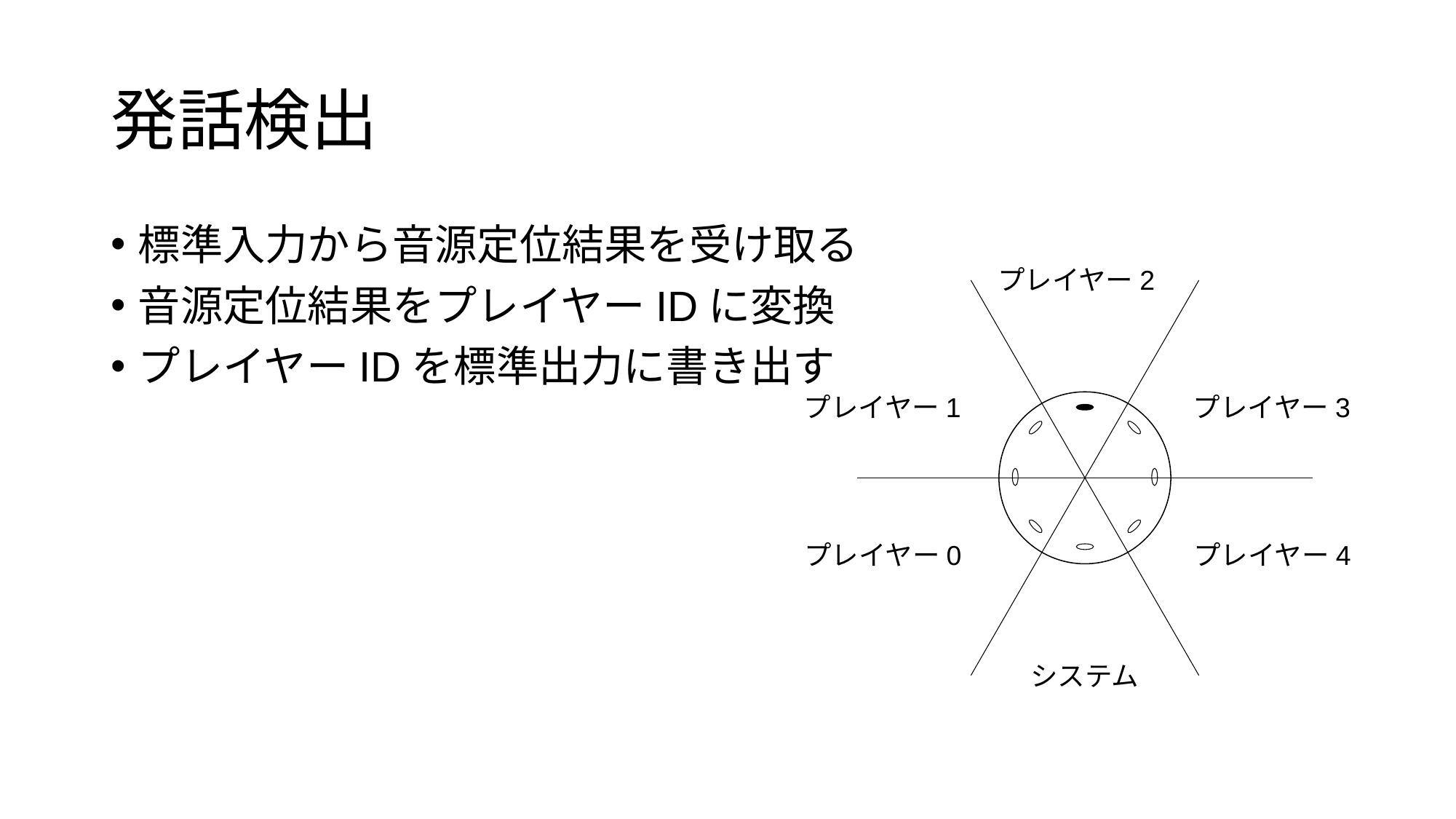

# 発話検出
標準入力から音源定位結果を受け取る
音源定位結果をプレイヤーIDに変換
プレイヤーIDを標準出力に書き出す

プレイヤー2
プレイヤー1
プレイヤー3
プレイヤー0
プレイヤー4
システム